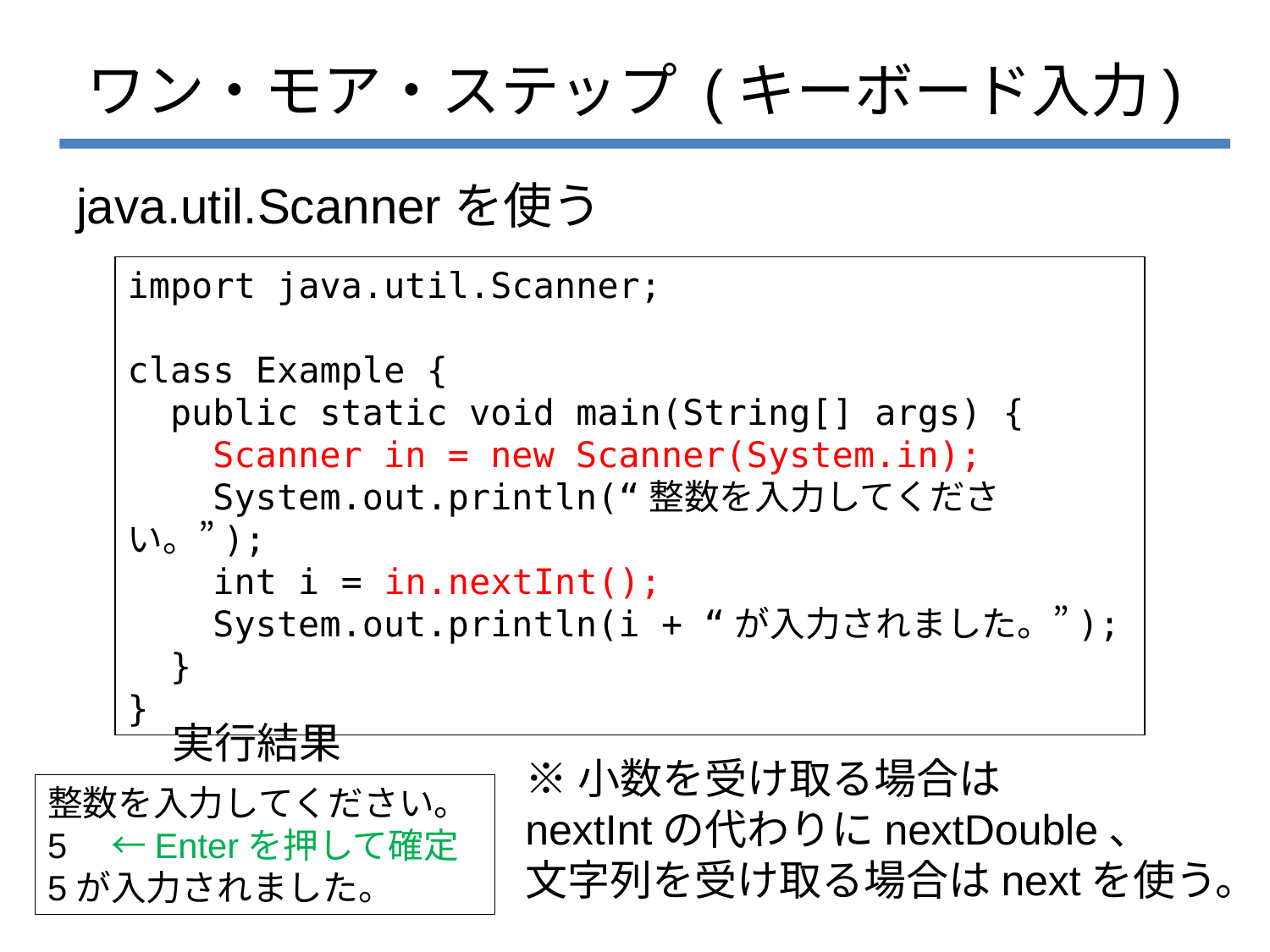

# ワン・モア・ステップ (キーボード入力)
java.util.Scannerを使う
import java.util.Scanner;

class Example {
  public static void main(String[] args) {
    Scanner in = new Scanner(System.in);
    System.out.println(“整数を入力してください。”);
    int i = in.nextInt();
    System.out.println(i + “が入力されました。”);
  }
}
実行結果
※小数を受け取る場合は
nextIntの代わりにnextDouble、
文字列を受け取る場合はnextを使う。
整数を入力してください。
5　←Enterを押して確定
5が入力されました。